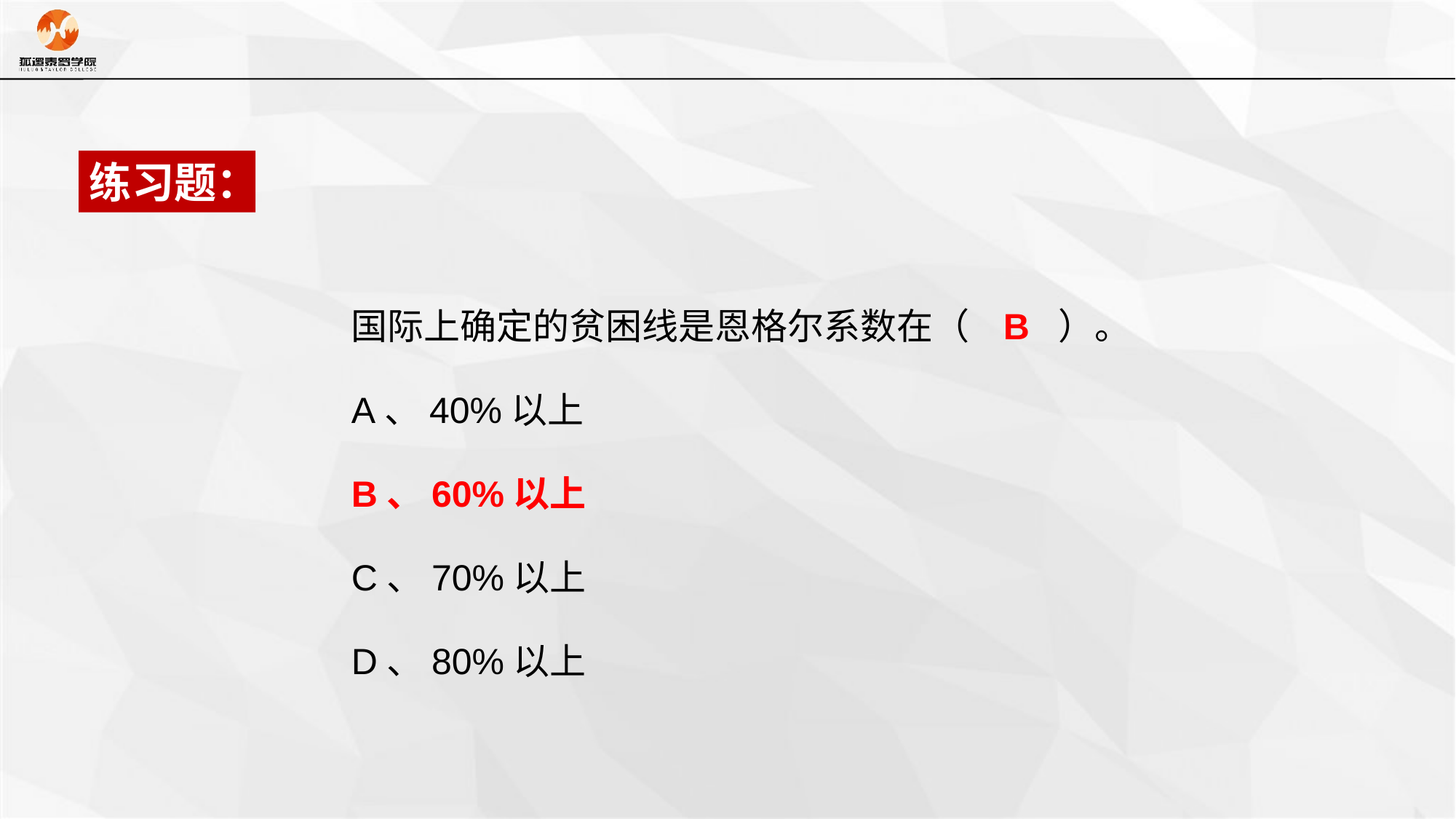

练习题：
国际上确定的贫困线是恩格尔系数在（   B  ）。
A、40%以上
B、60%以上
C、70%以上
D、80%以上